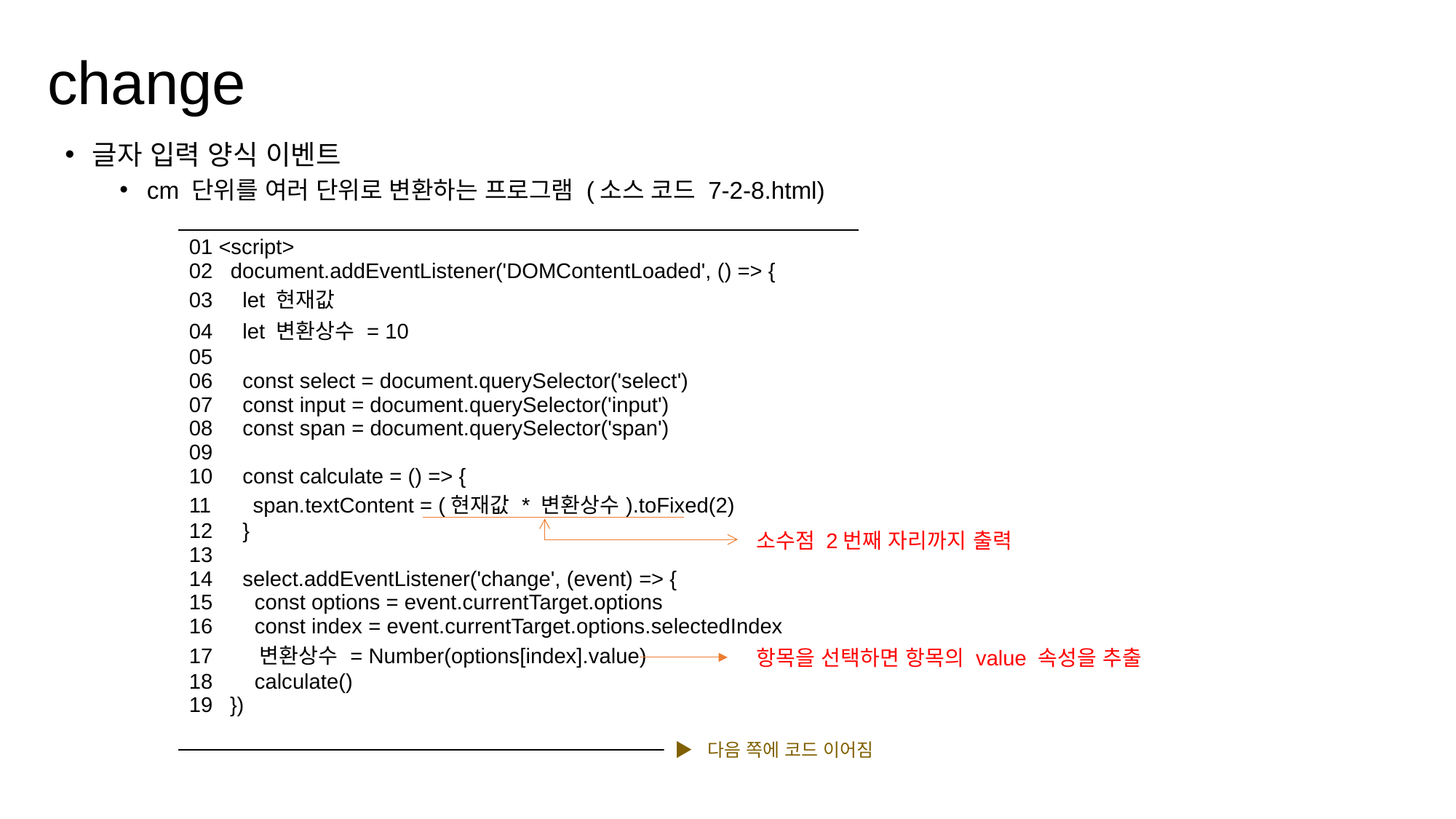

change
글자 입력 양식 이벤트
cm 단위를 여러 단위로 변환하는 프로그램 (소스 코드 7-2-8.html)
| 01 <script> 02 document.addEventListener('DOMContentLoaded', () => { 03 let 현재값 04 let 변환상수 = 10 05 06 const select = document.querySelector('select') 07 const input = document.querySelector('input') 08 const span = document.querySelector('span') 09 10 const calculate = () => { 11 span.textContent = (현재값 \* 변환상수).toFixed(2) 12 } 13 14 select.addEventListener('change', (event) => { 15 const options = event.currentTarget.options 16 const index = event.currentTarget.options.selectedIndex 17 변환상수 = Number(options[index].value) 18 calculate() }) |
| --- |

소수점 2번째 자리까지 출력
항목을 선택하면 항목의 value 속성을 추출
▶  다음 쪽에 코드 이어짐